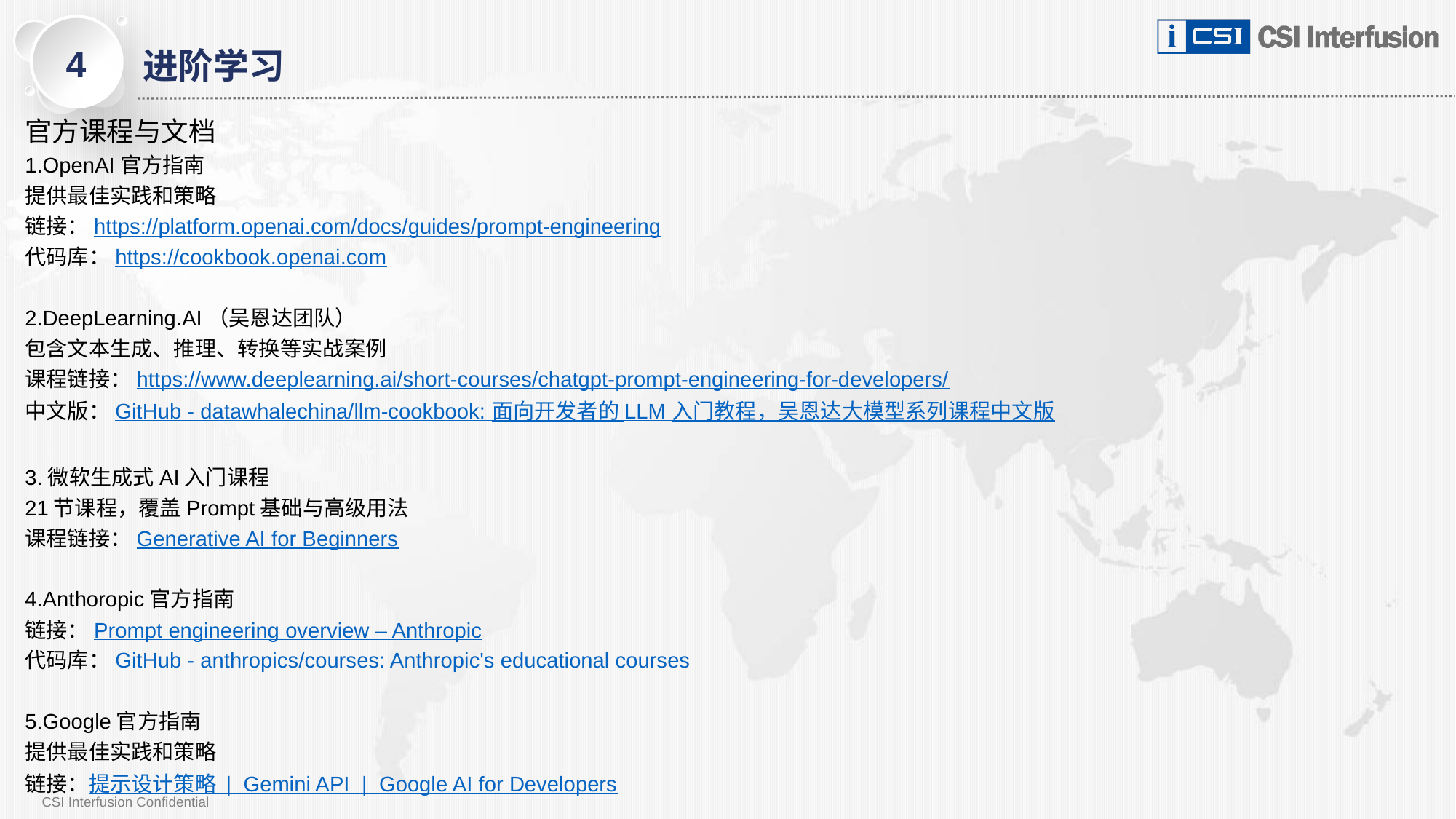

4

进阶学习​
官方课程与文档
1.OpenAI官方指南
提供最佳实践和策略
链接：https://platform.openai.com/docs/guides/prompt-engineering
代码库：https://cookbook.openai.com

2.DeepLearning.AI（吴恩达团队）
包含文本生成、推理、转换等实战案例
课程链接：https://www.deeplearning.ai/short-courses/chatgpt-prompt-engineering-for-developers/
中文版：GitHub - datawhalechina/llm-cookbook: 面向开发者的 LLM 入门教程，吴恩达大模型系列课程中文版

3.​​微软生成式AI入门课程
21节课程，覆盖Prompt基础与高级用法
课程链接：Generative AI for Beginners

4.Anthoropic官方指南
链接：Prompt engineering overview – Anthropic
代码库：GitHub - anthropics/courses: Anthropic's educational courses

5.Google官方指南
提供最佳实践和策略
链接：提示设计策略  |  Gemini API  |  Google AI for Developers